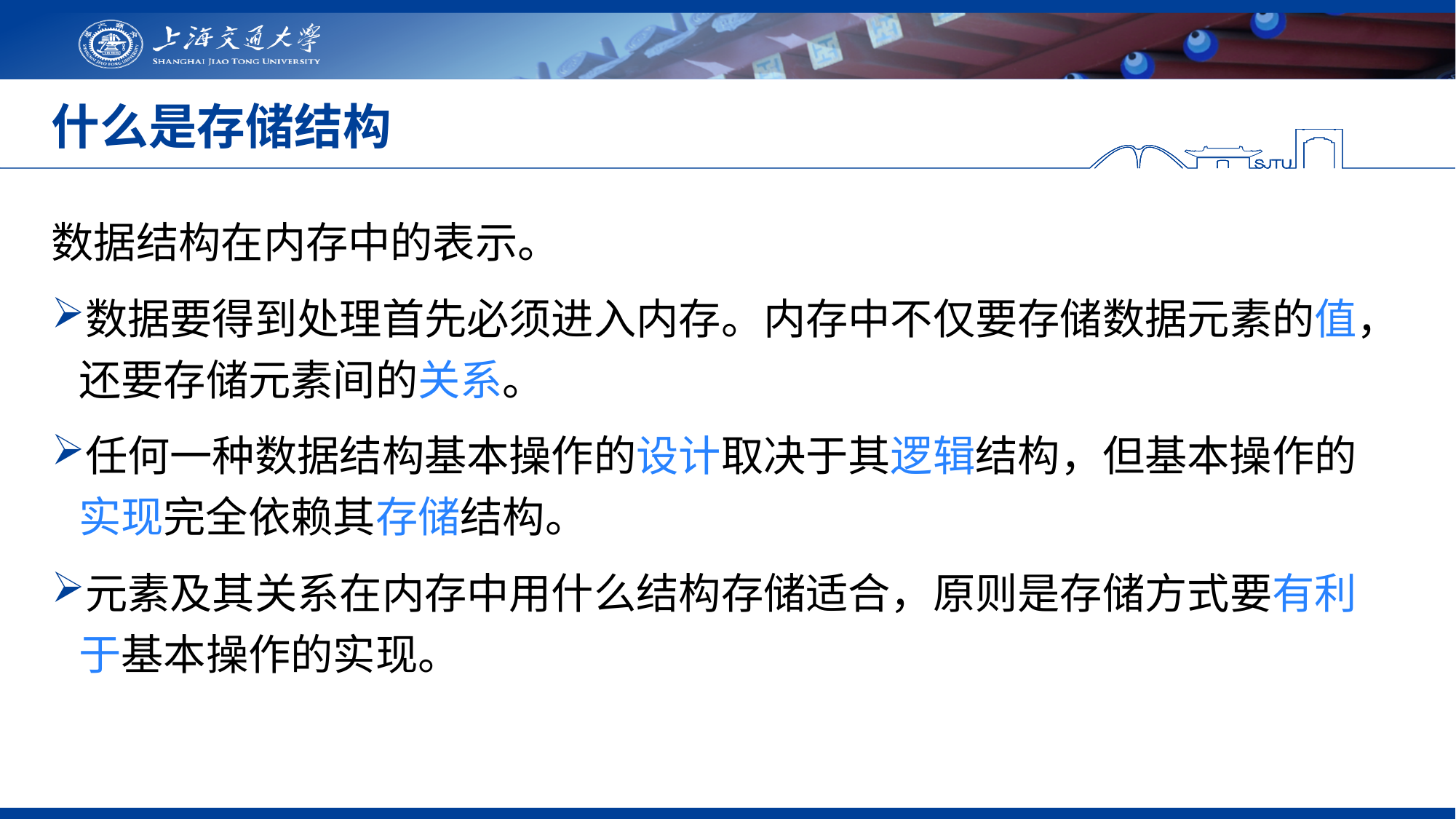

# 什么是存储结构
数据结构在内存中的表示。
数据要得到处理首先必须进入内存。内存中不仅要存储数据元素的值，还要存储元素间的关系。
任何一种数据结构基本操作的设计取决于其逻辑结构，但基本操作的实现完全依赖其存储结构。
元素及其关系在内存中用什么结构存储适合，原则是存储方式要有利于基本操作的实现。